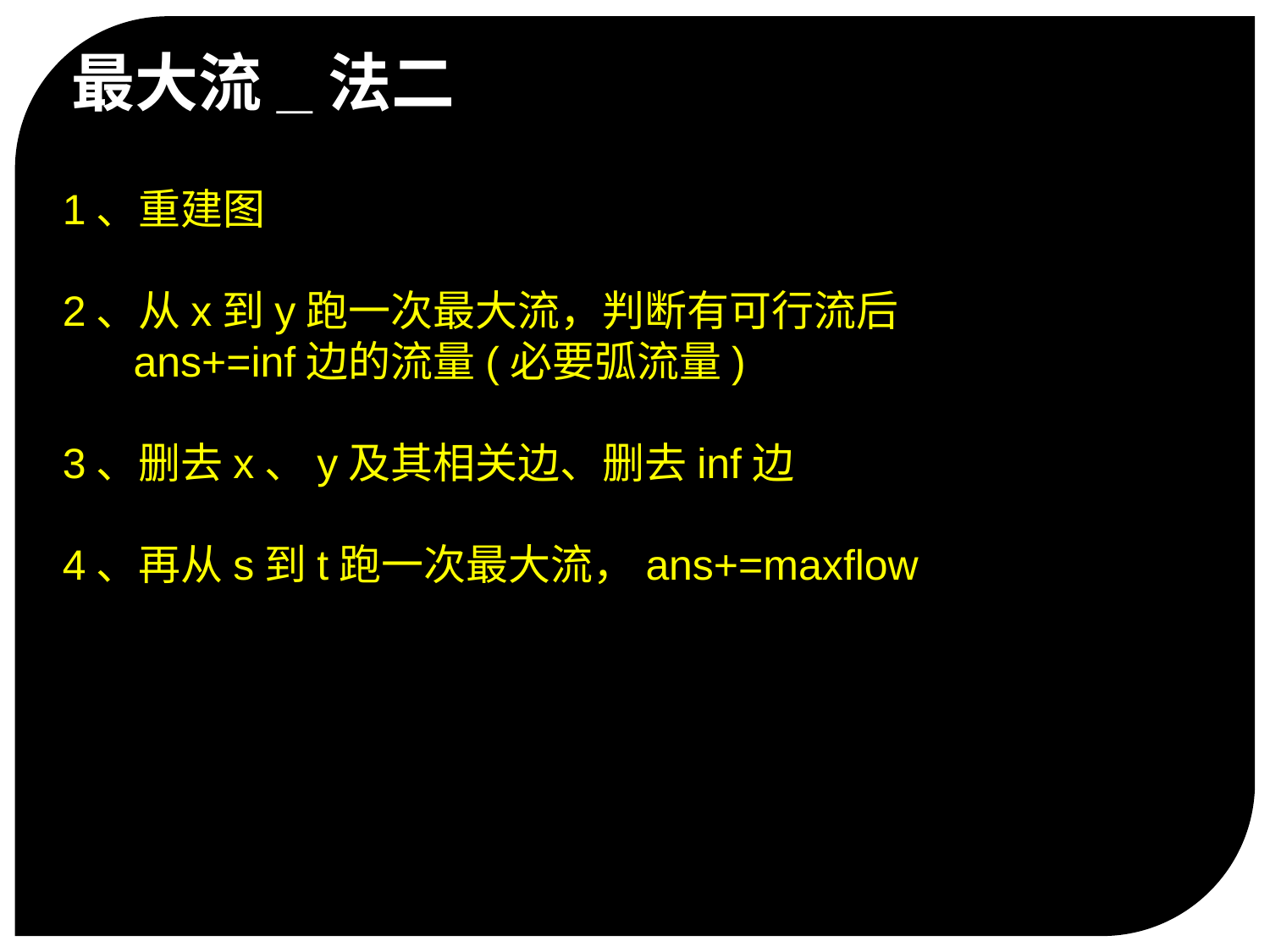

最大流_法二
1、重建图

2、从x到y跑一次最大流，判断有可行流后
      ans+=inf边的流量(必要弧流量)

3、删去x、y及其相关边、删去inf边

4、再从s到t跑一次最大流，ans+=maxflow